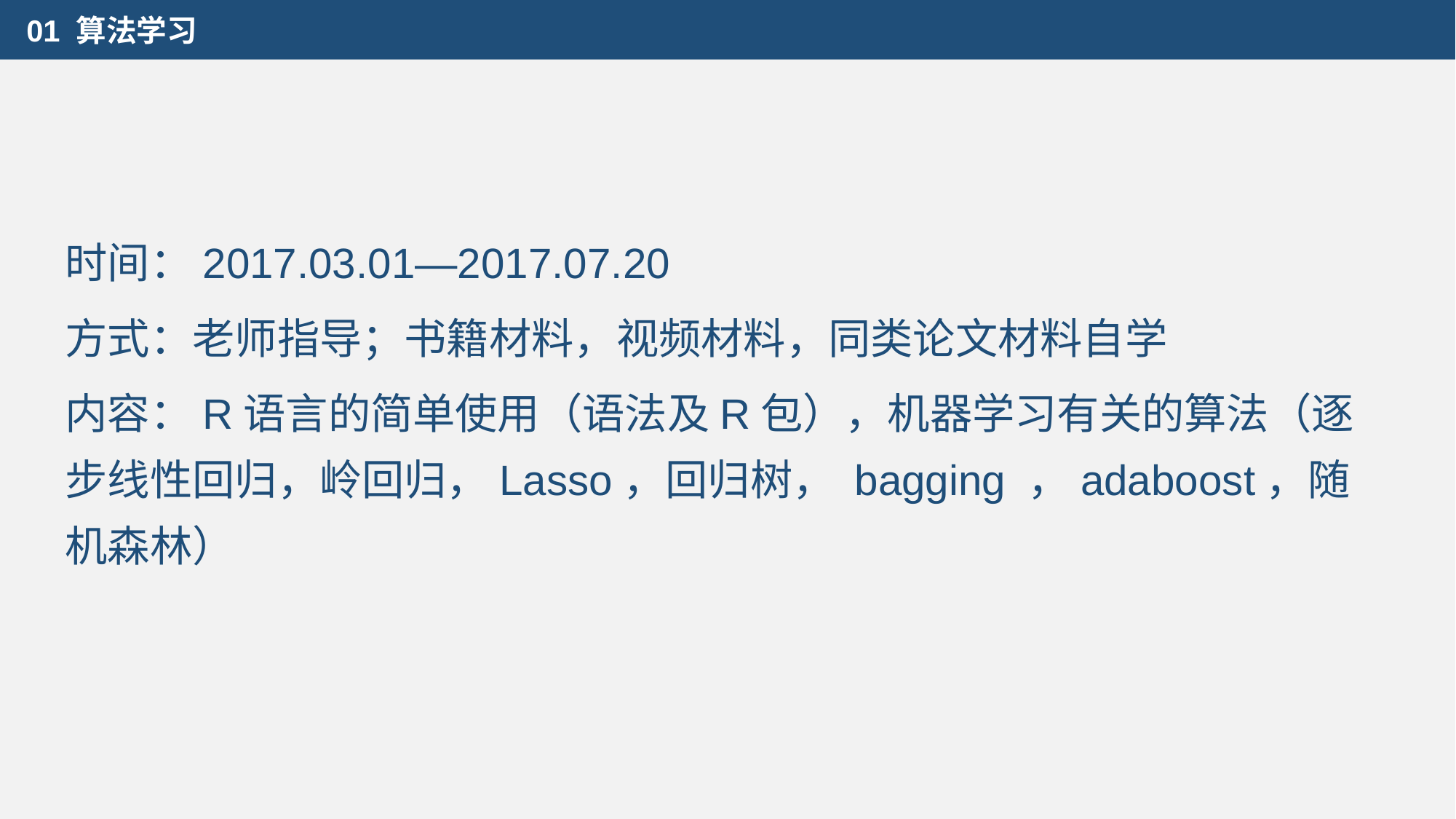

01 算法学习

时间：2017.03.01—2017.07.20
方式：老师指导；书籍材料，视频材料，同类论文材料自学
内容：R语言的简单使用（语法及R包），机器学习有关的算法（逐步线性回归，岭回归，Lasso，回归树， bagging ，adaboost，随机森林）